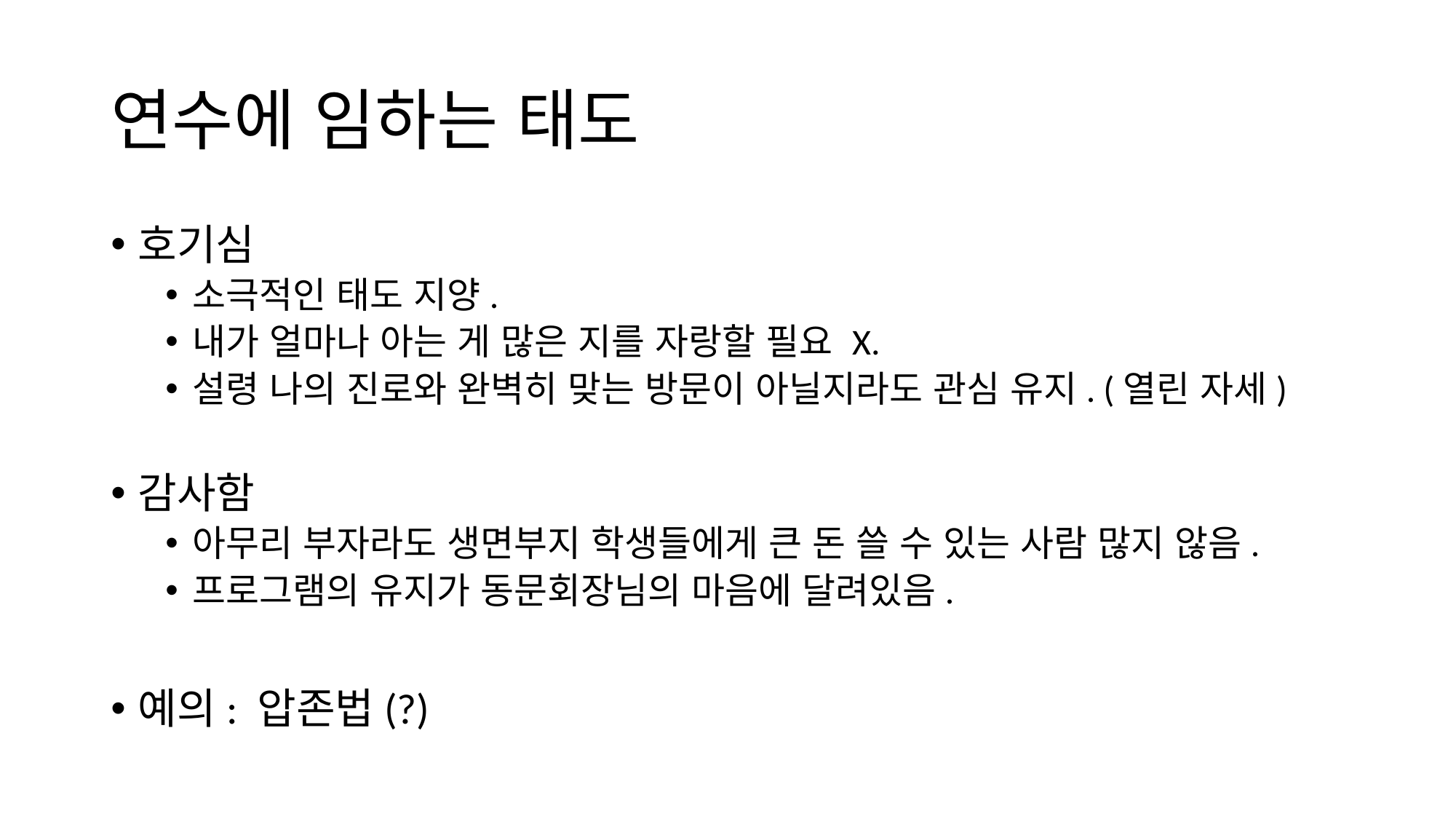

# 연수에 임하는 태도
호기심
소극적인 태도 지양.
내가 얼마나 아는 게 많은 지를 자랑할 필요 X.
설령 나의 진로와 완벽히 맞는 방문이 아닐지라도 관심 유지. (열린 자세)

감사함
아무리 부자라도 생면부지 학생들에게 큰 돈 쓸 수 있는 사람 많지 않음.
프로그램의 유지가 동문회장님의 마음에 달려있음.

예의: 압존법(?)